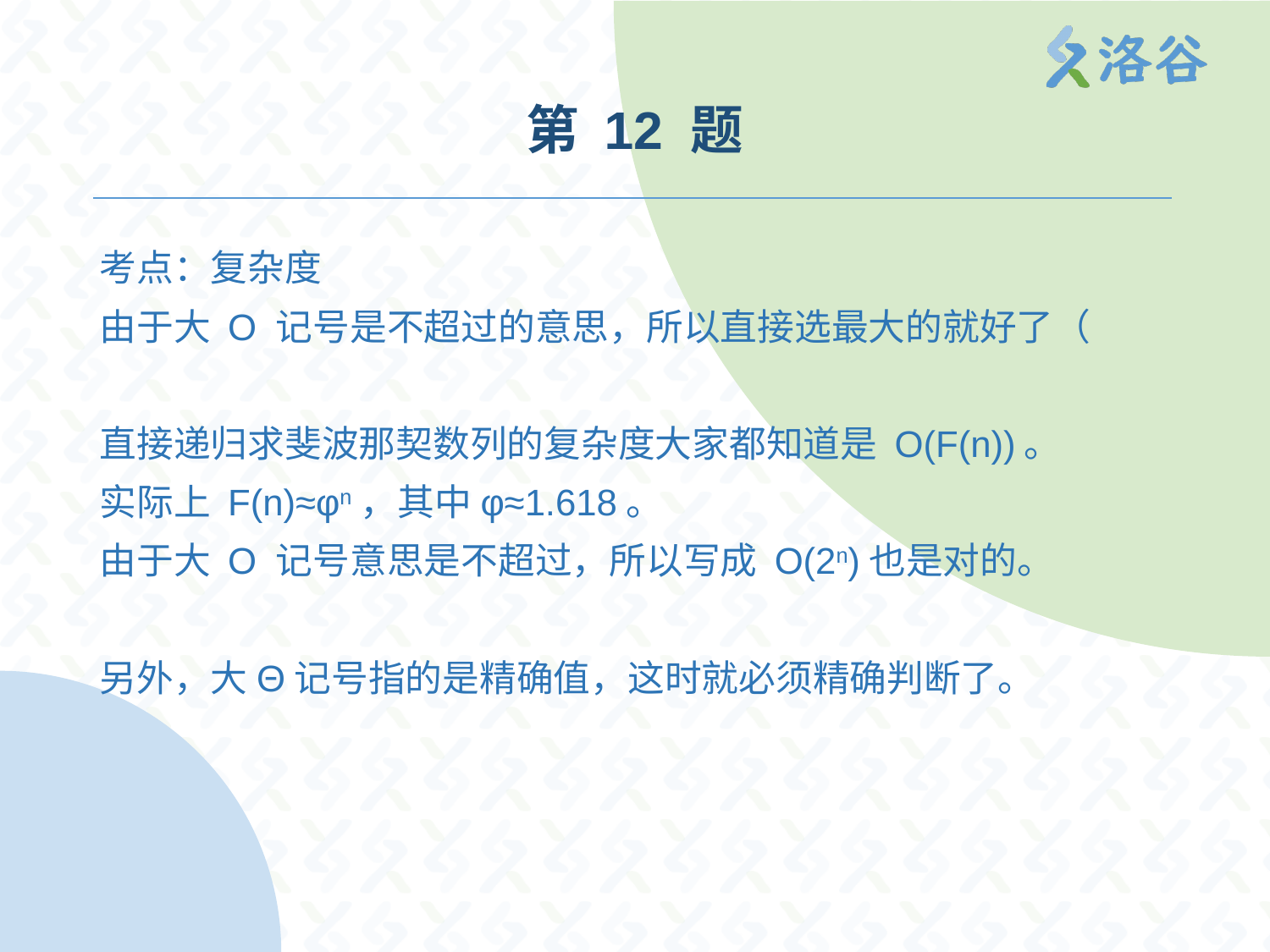

# 第 12 题
考点：复杂度
由于大 O 记号是不超过的意思，所以直接选最大的就好了（

直接递归求斐波那契数列的复杂度大家都知道是 O(F(n))。
实际上 F(n)≈φn，其中φ≈1.618。
由于大 O 记号意思是不超过，所以写成 O(2n)也是对的。

另外，大Θ记号指的是精确值，这时就必须精确判断了。